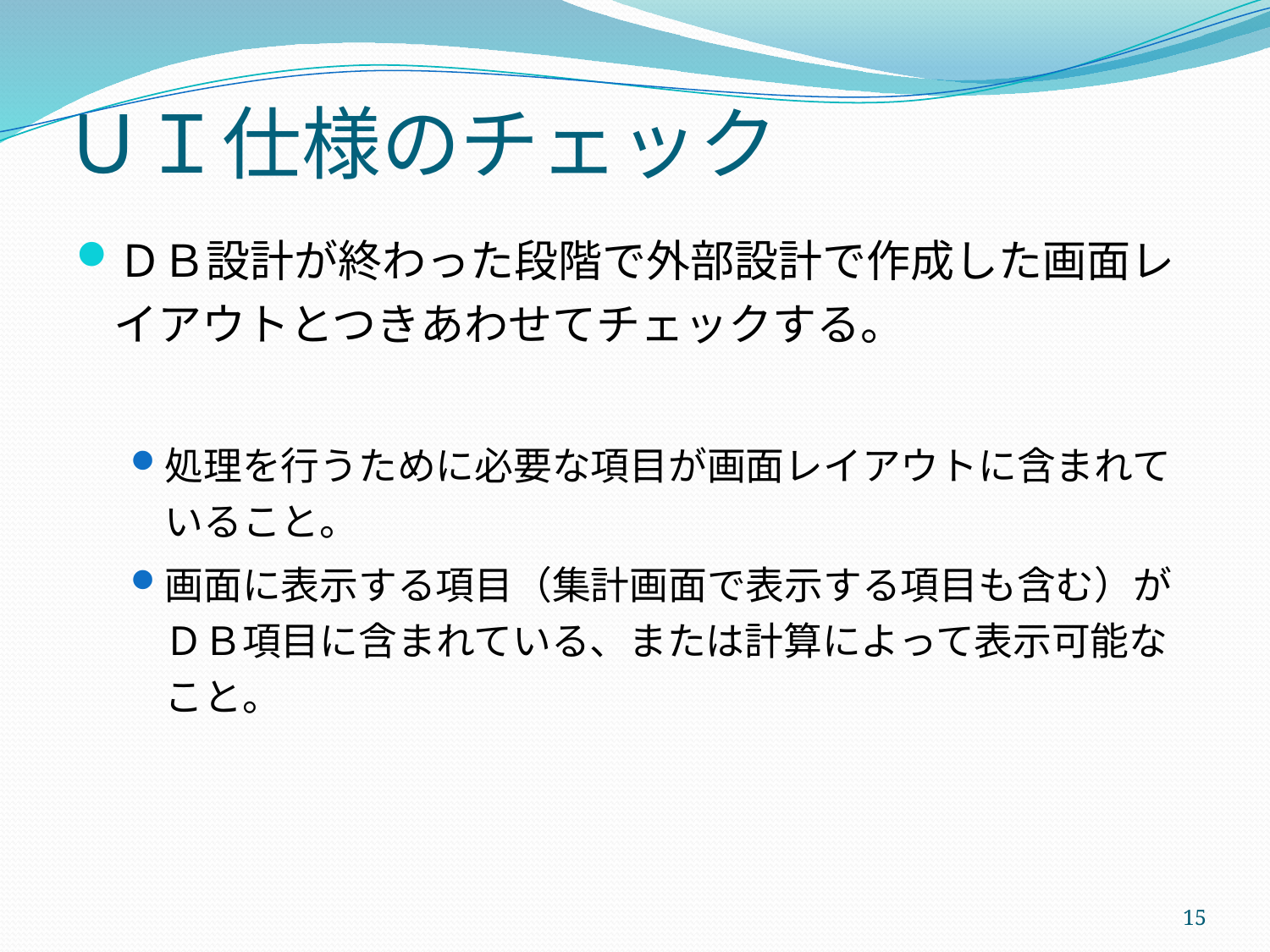

# ＵＩ仕様のチェック
ＤＢ設計が終わった段階で外部設計で作成した画面レイアウトとつきあわせてチェックする。

処理を行うために必要な項目が画面レイアウトに含まれていること。
画面に表示する項目（集計画面で表示する項目も含む）がＤＢ項目に含まれている、または計算によって表示可能なこと。

15